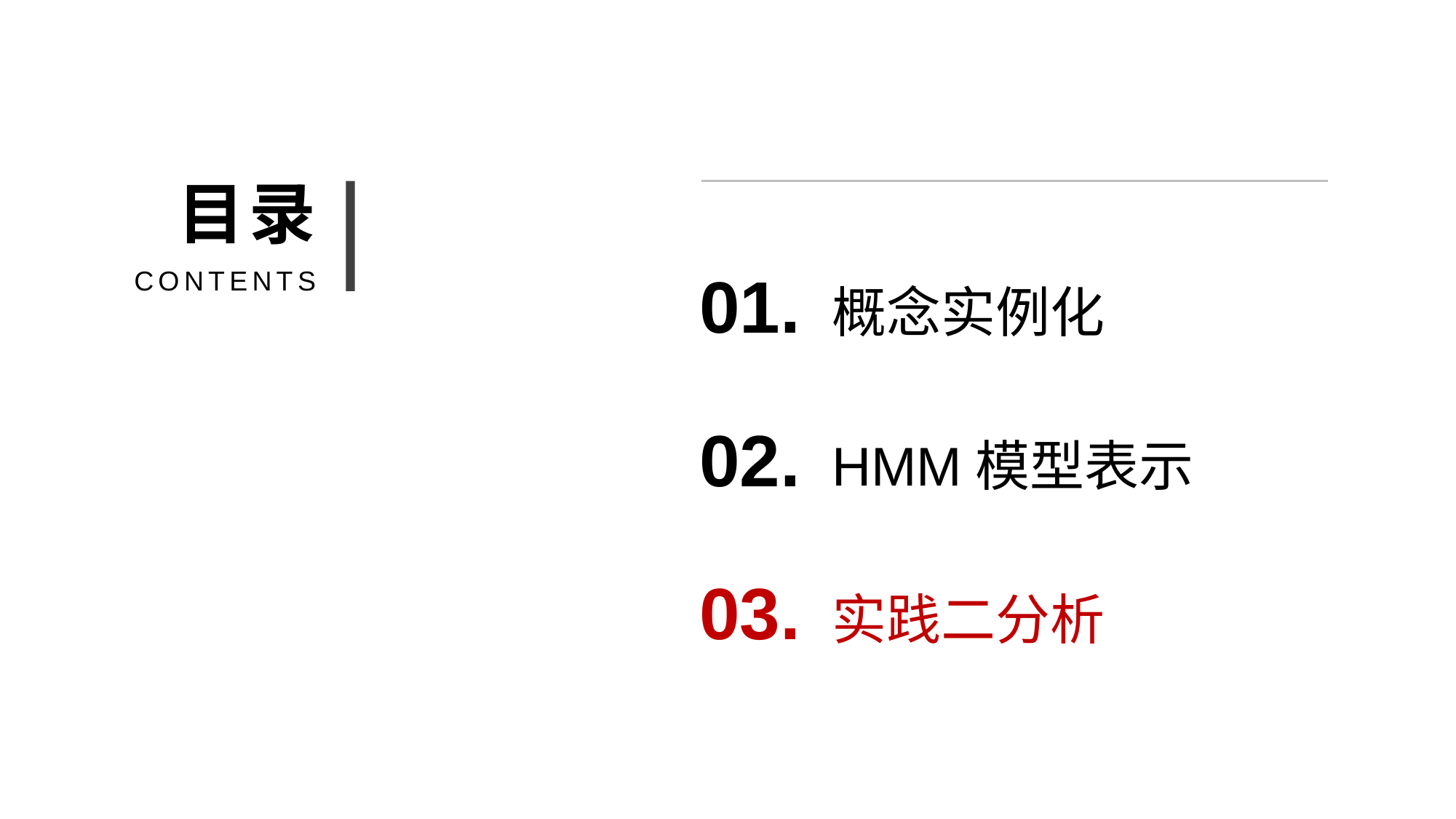

目录

01.
概念实例化
CONTENTS
02.
HMM模型表示
03.
实践二分析